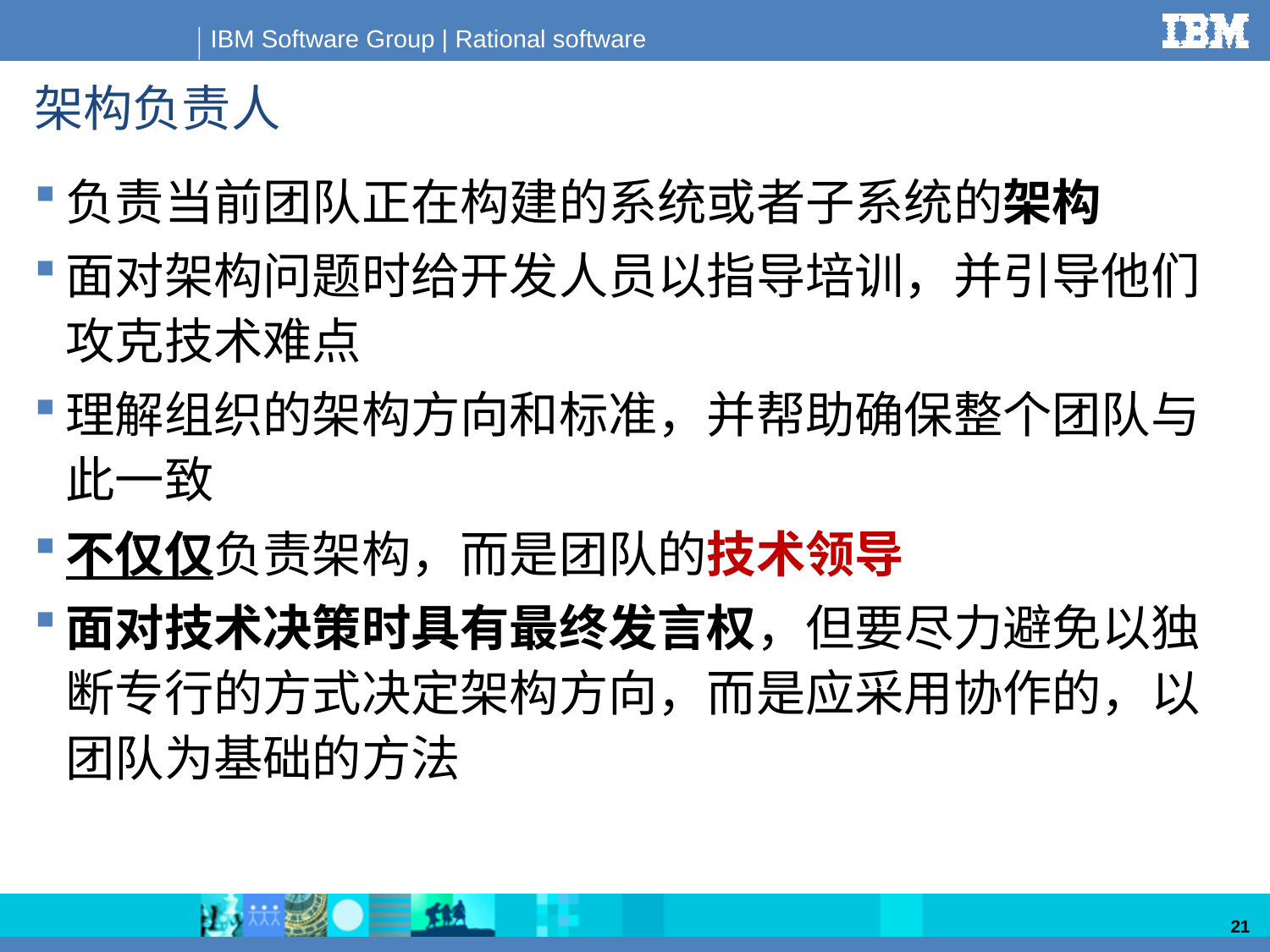

# 架构负责人
负责当前团队正在构建的系统或者子系统的架构
面对架构问题时给开发人员以指导培训，并引导他们攻克技术难点
理解组织的架构方向和标准，并帮助确保整个团队与此一致
不仅仅负责架构，而是团队的技术领导
面对技术决策时具有最终发言权，但要尽力避免以独断专行的方式决定架构方向，而是应采用协作的，以团队为基础的方法
21